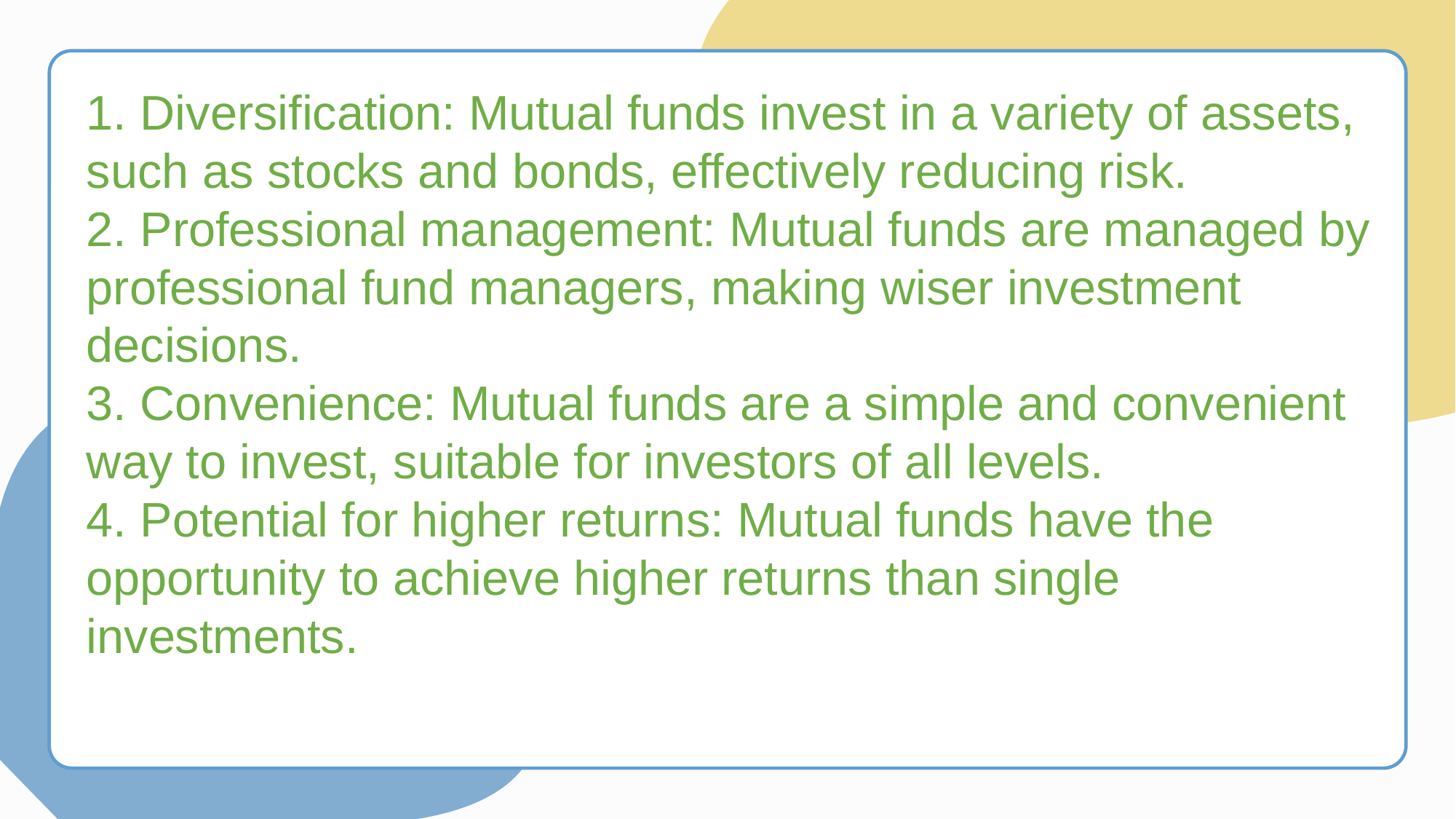

1. Diversification: Mutual funds invest in a variety of assets, such as stocks and bonds, effectively reducing risk.
2. Professional management: Mutual funds are managed by professional fund managers, making wiser investment decisions.
3. Convenience: Mutual funds are a simple and convenient way to invest, suitable for investors of all levels.
4. Potential for higher returns: Mutual funds have the opportunity to achieve higher returns than single investments.

赚钱比省钱重要
理财方法随大流
理财=投资
没有合理的预期